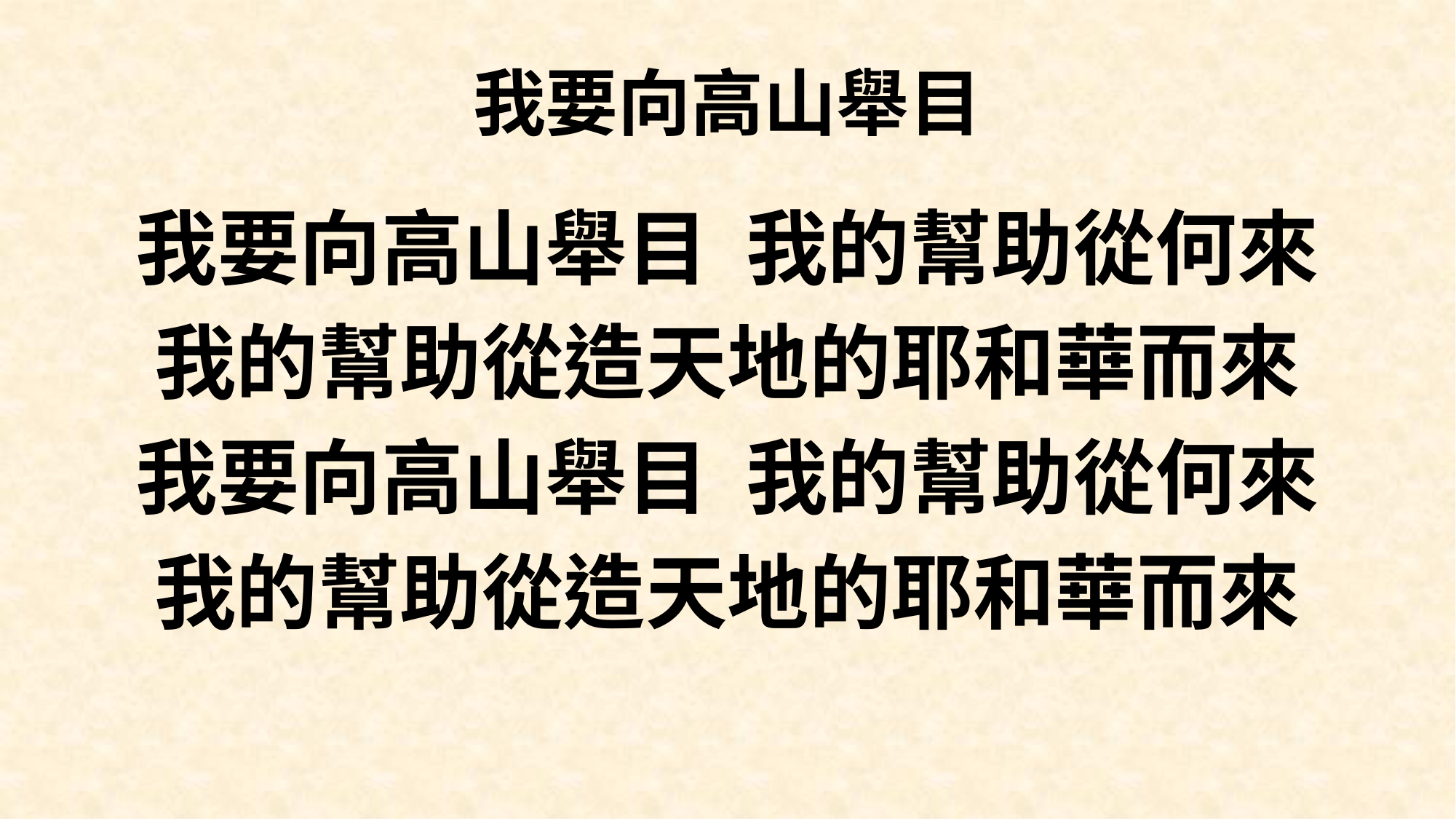

# 我要向高山舉目
我要向高山舉目  我的幫助從何來
我的幫助從造天地的耶和華而來
我要向高山舉目  我的幫助從何來
我的幫助從造天地的耶和華而來